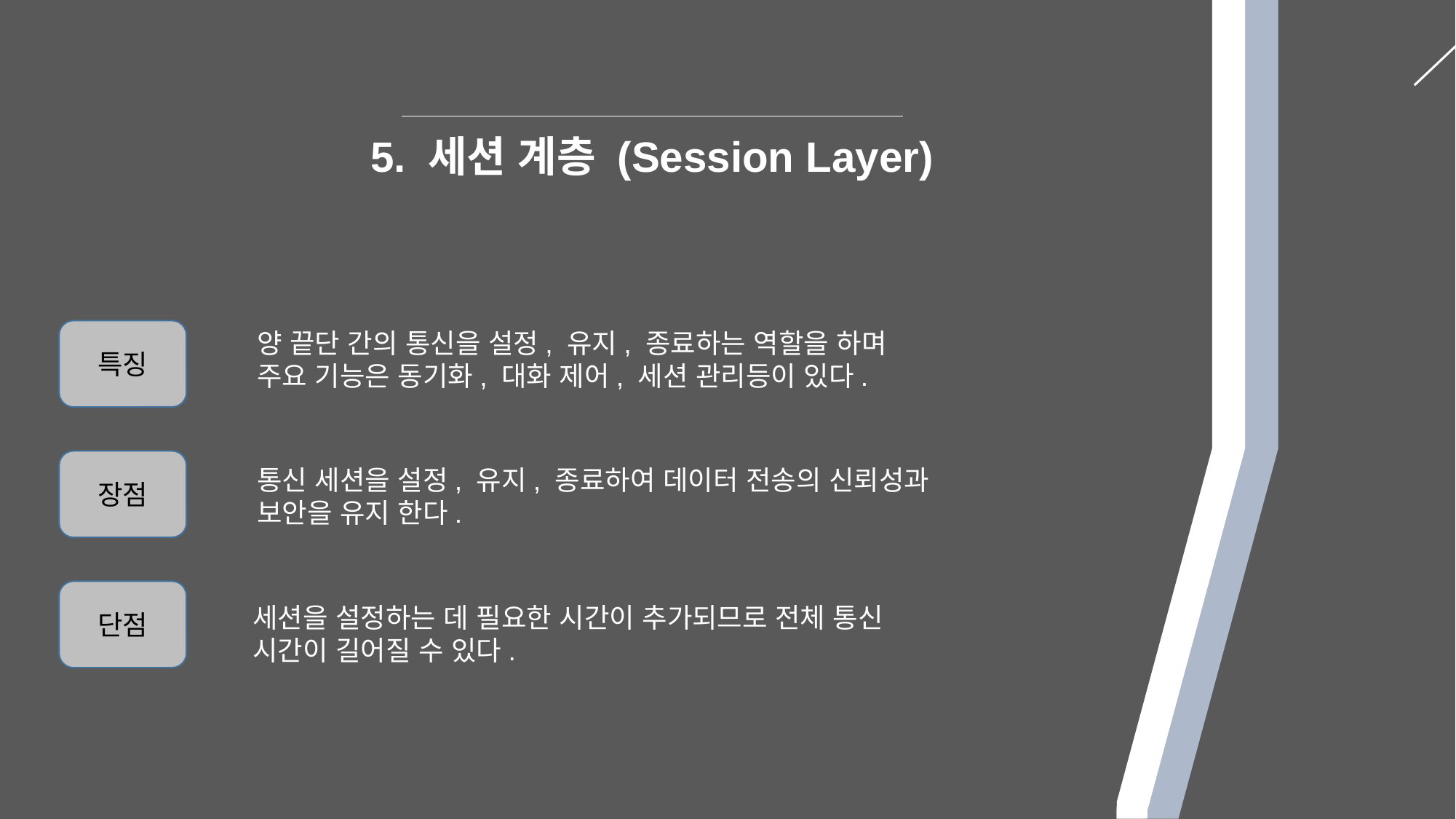

5. 세션 계층 (Session Layer)

특징
양 끝단 간의 통신을 설정, 유지, 종료하는 역할을 하며
주요 기능은 동기화, 대화 제어, 세션 관리등이 있다.
장점
통신 세션을 설정, 유지, 종료하여 데이터 전송의 신뢰성과 보안을 유지 한다.
단점
세션을 설정하는 데 필요한 시간이 추가되므로 전체 통신 시간이 길어질 수 있다.